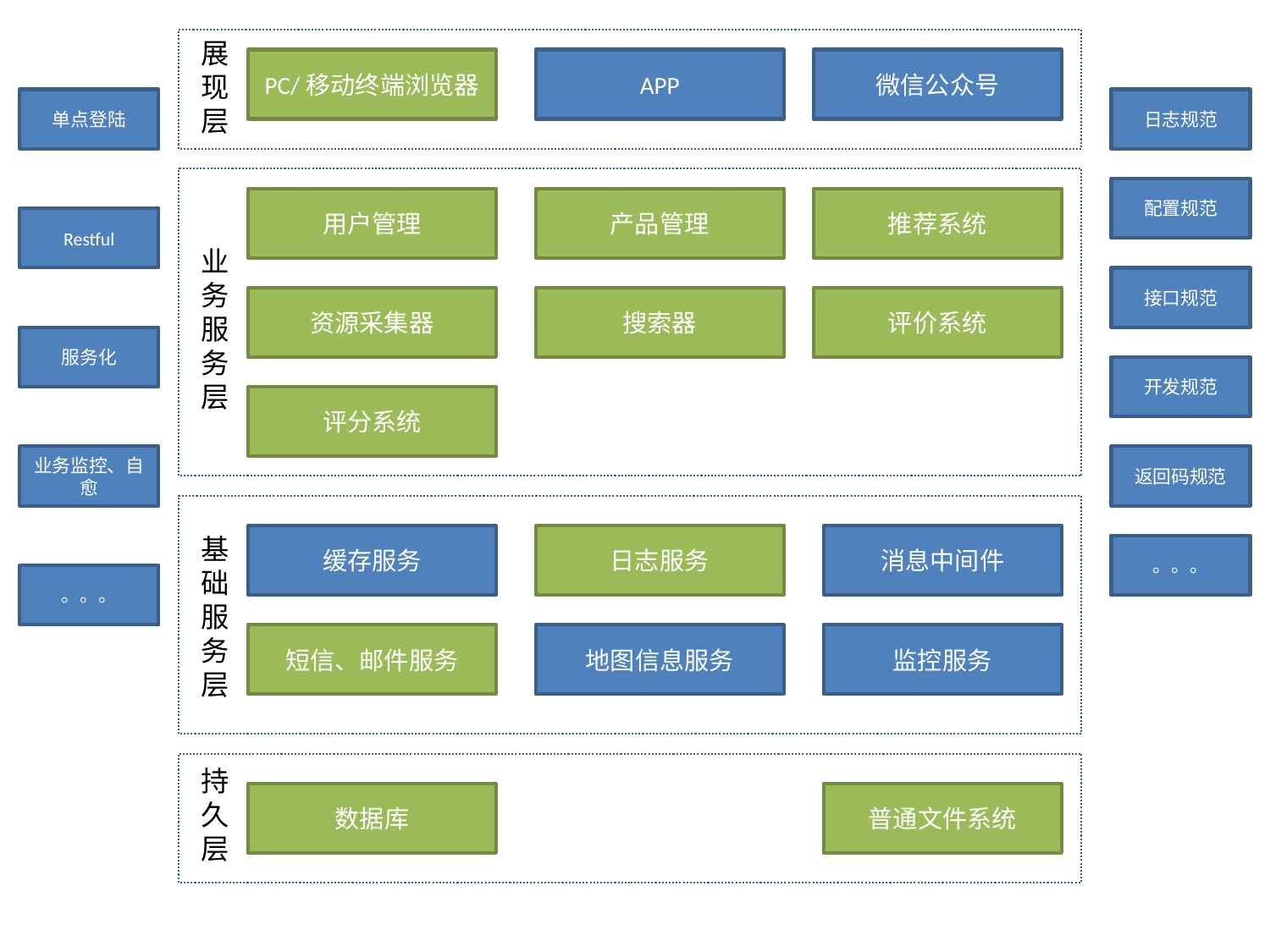

展现层
PC/移动终端浏览器
APP
微信公众号
单点登陆
日志规范

配置规范
用户管理
产品管理
推荐系统
Restful
业务
服务层
接口规范
资源采集器
搜索器
评价系统
服务化
开发规范
评分系统
业务监控、自愈
返回码规范

基础服务层
缓存服务
日志服务
消息中间件
。。。
。。。
短信、邮件服务
地图信息服务
监控服务

持久层
数据库
普通文件系统